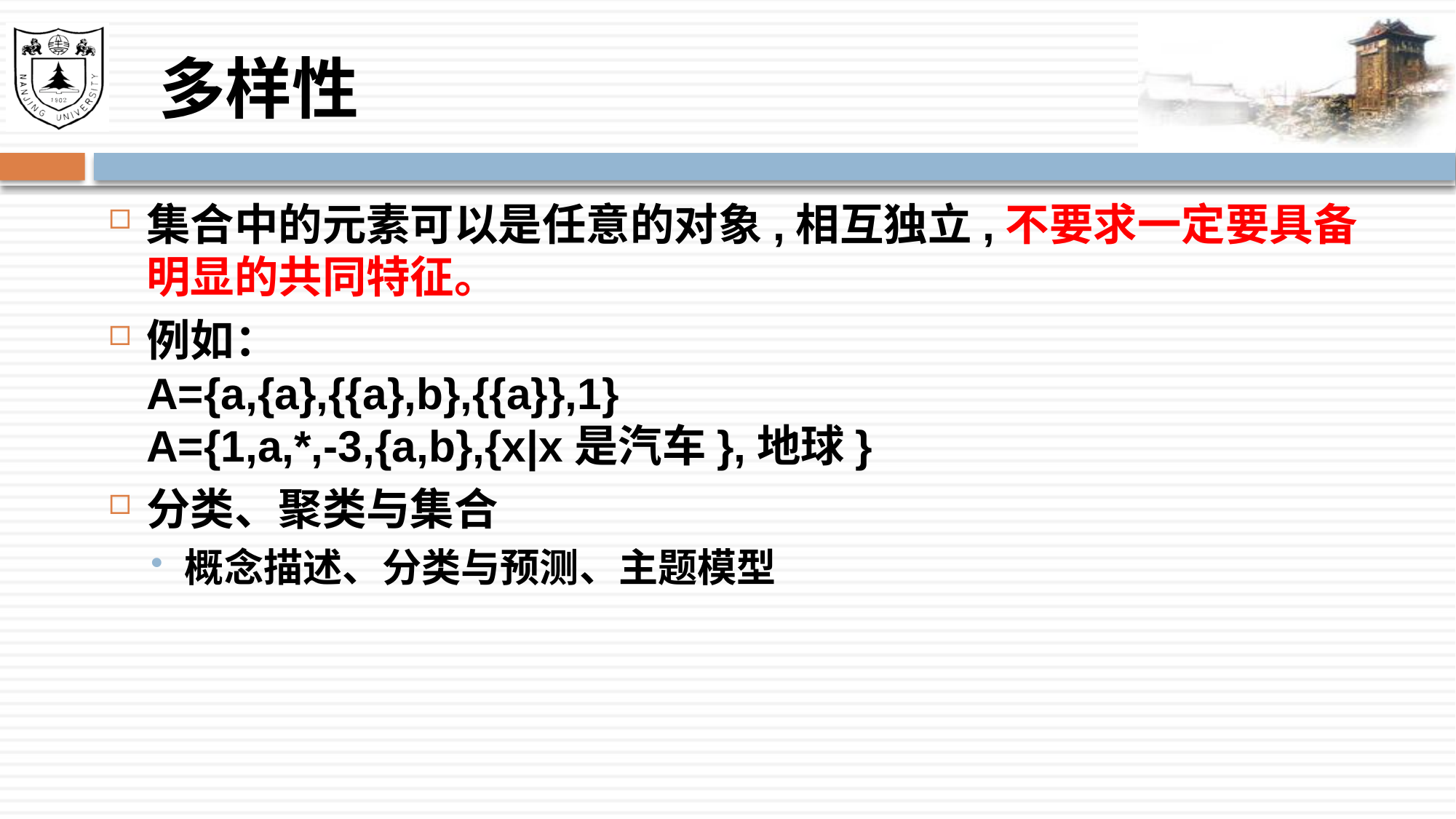

# 多样性
集合中的元素可以是任意的对象,相互独立,不要求一定要具备明显的共同特征。
例如：
A={a,{a},{{a},b},{{a}},1}
A={1,a,*,-3,{a,b},{x|x是汽车},地球}
分类、聚类与集合
概念描述、分类与预测、主题模型